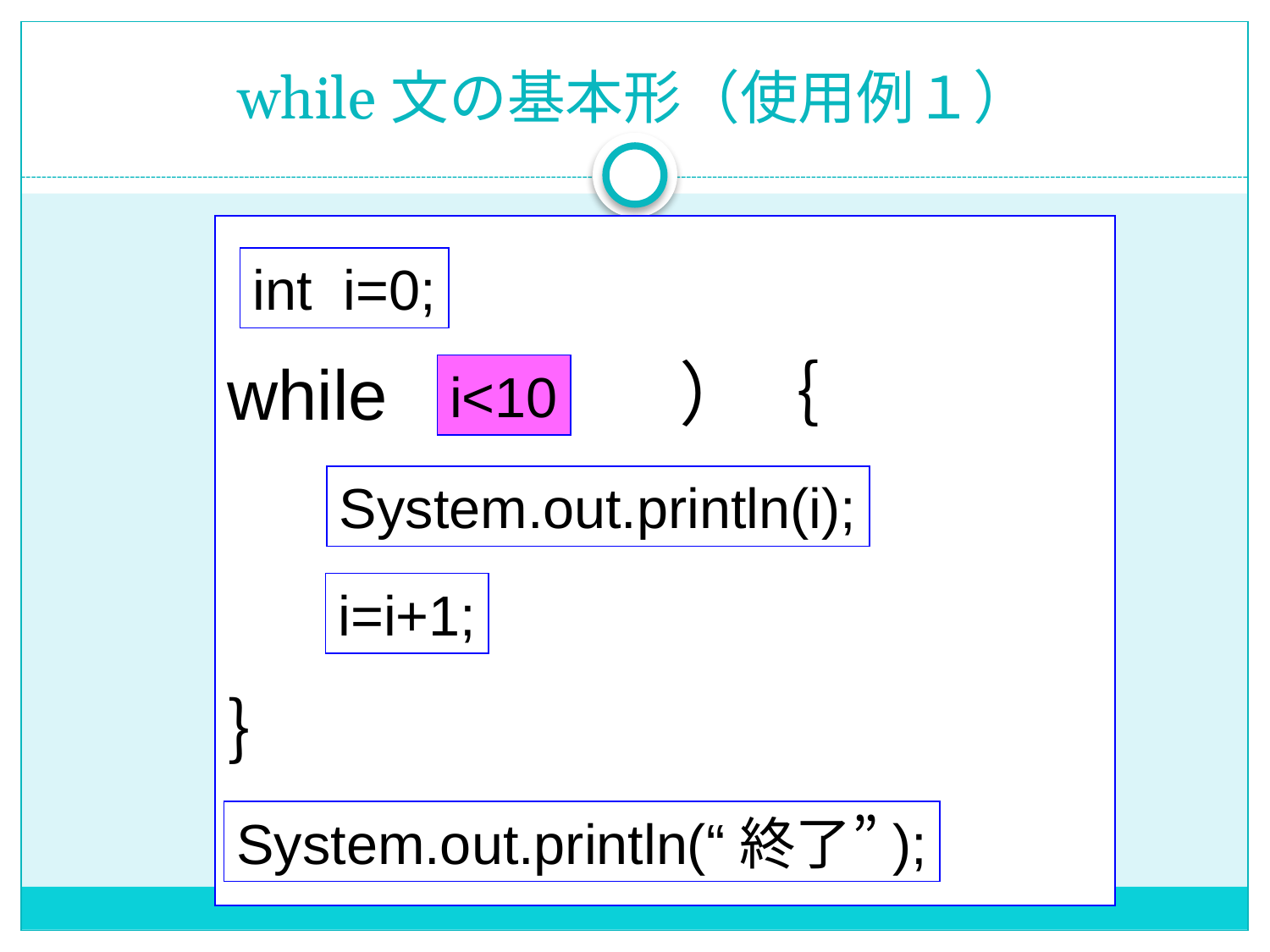

# while文の基本形（使用例１）

while（   　　 ）｛

｝

int  i=0;
i<10
System.out.println(i);
i=i+1;
System.out.println(“終了”);